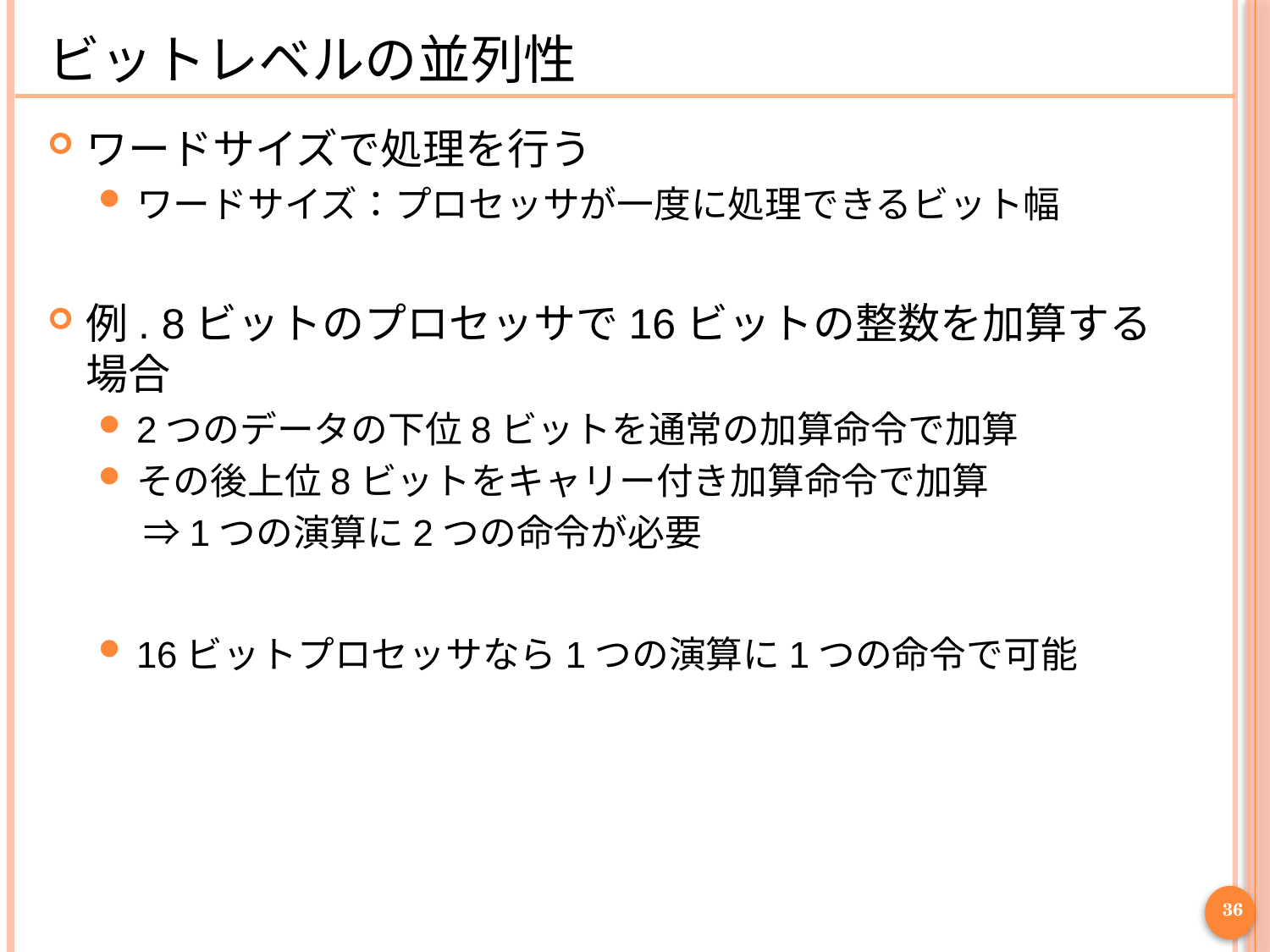

# ビットレベルの並列性
ワードサイズで処理を行う
ワードサイズ：プロセッサが一度に処理できるビット幅

例. 8ビットのプロセッサで16ビットの整数を加算する場合
2つのデータの下位8ビットを通常の加算命令で加算
その後上位8ビットをキャリー付き加算命令で加算
　 ⇒1つの演算に2つの命令が必要

16ビットプロセッサなら1つの演算に1つの命令で可能

36